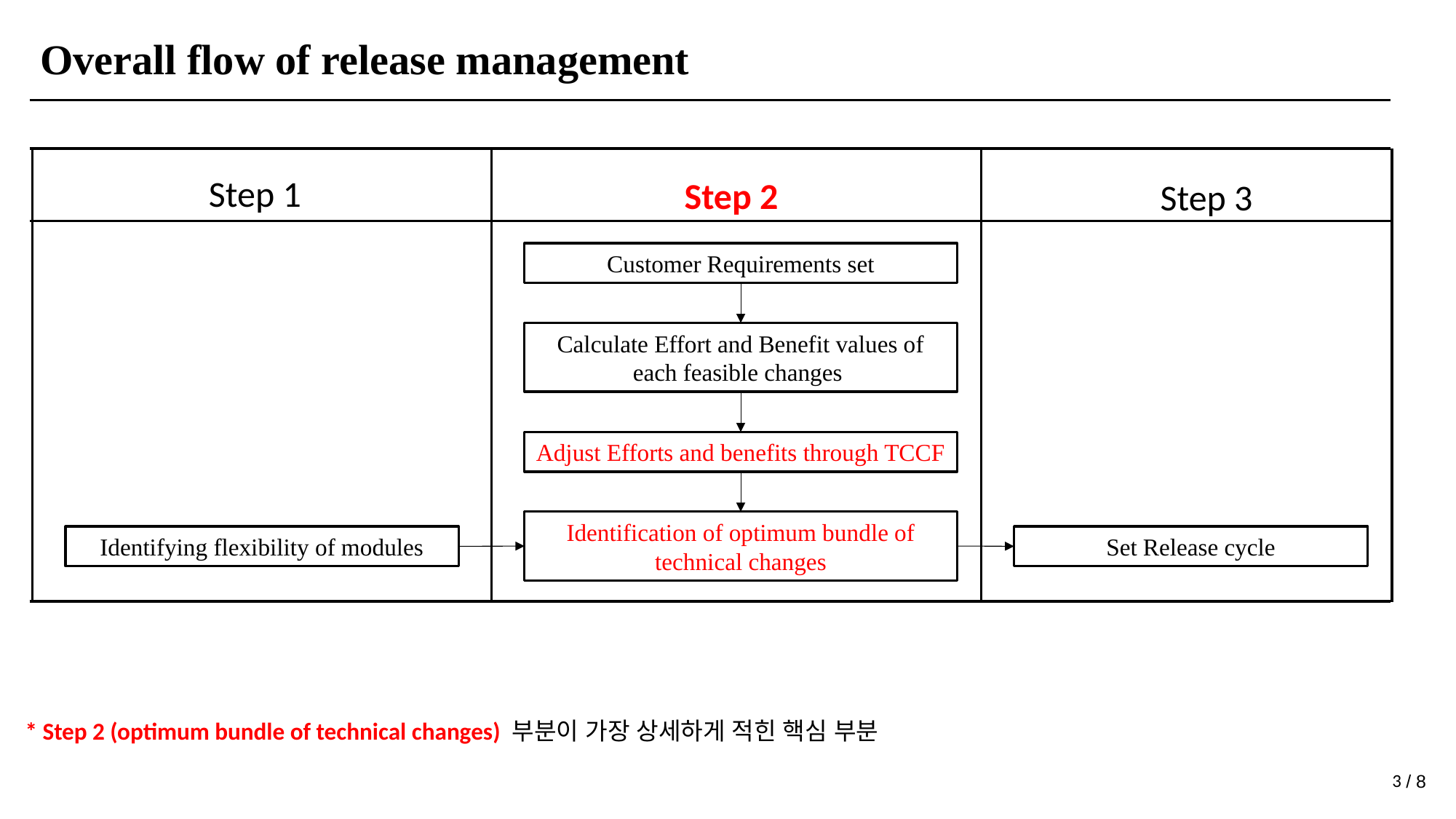

Overall flow of release management
Step 1
Step 2
Step 3
Customer Requirements set
Calculate Effort and Benefit values of each feasible changes
Adjust Efforts and benefits through TCCF
Identification of optimum bundle of technical changes
Identifying flexibility of modules
Set Release cycle
* Step 2 (optimum bundle of technical changes) 부분이 가장 상세하게 적힌 핵심 부분
3